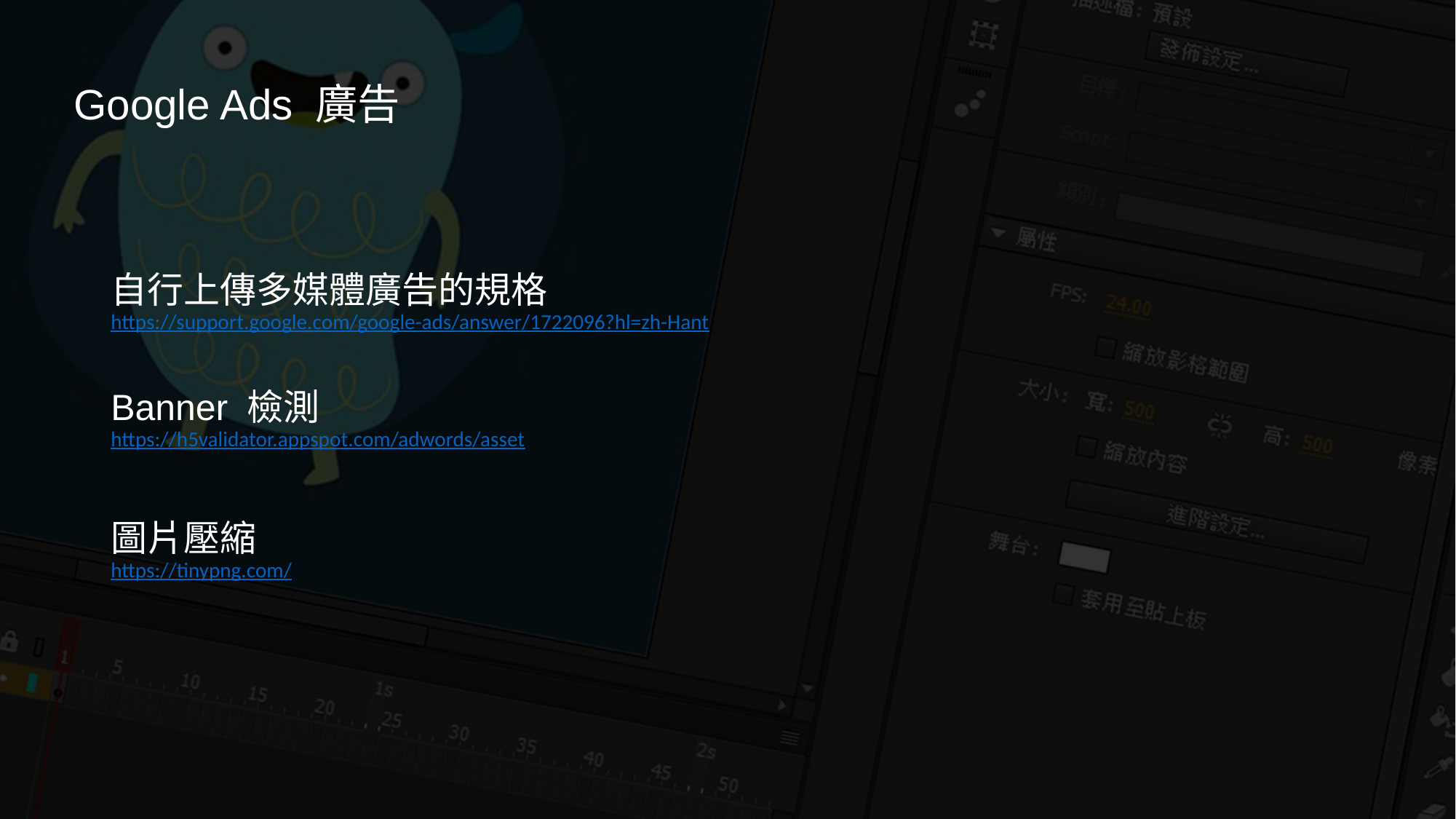

Google Ads 廣告
# 自行上傳多媒體廣告的規格 https://support.google.com/google-ads/answer/1722096?hl=zh-Hant
Banner 檢測
https://h5validator.appspot.com/adwords/asset
圖片壓縮
https://tinypng.com/